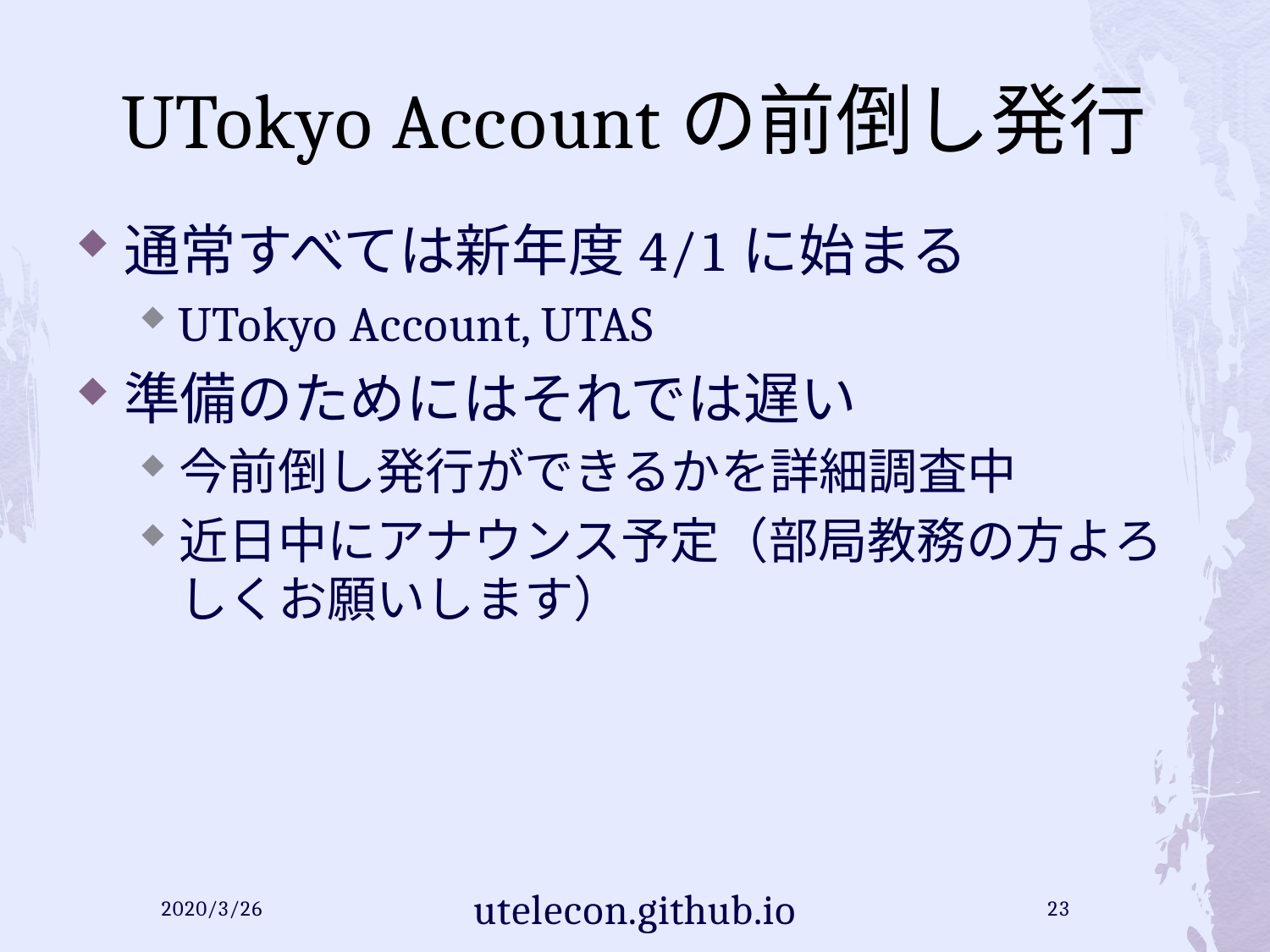

# UTokyo Accountの前倒し発行
通常すべては新年度4/1に始まる
UTokyo Account, UTAS
準備のためにはそれでは遅い
今前倒し発行ができるかを詳細調査中
近日中にアナウンス予定（部局教務の方よろしくお願いします）
2020/3/26
utelecon.github.io
23